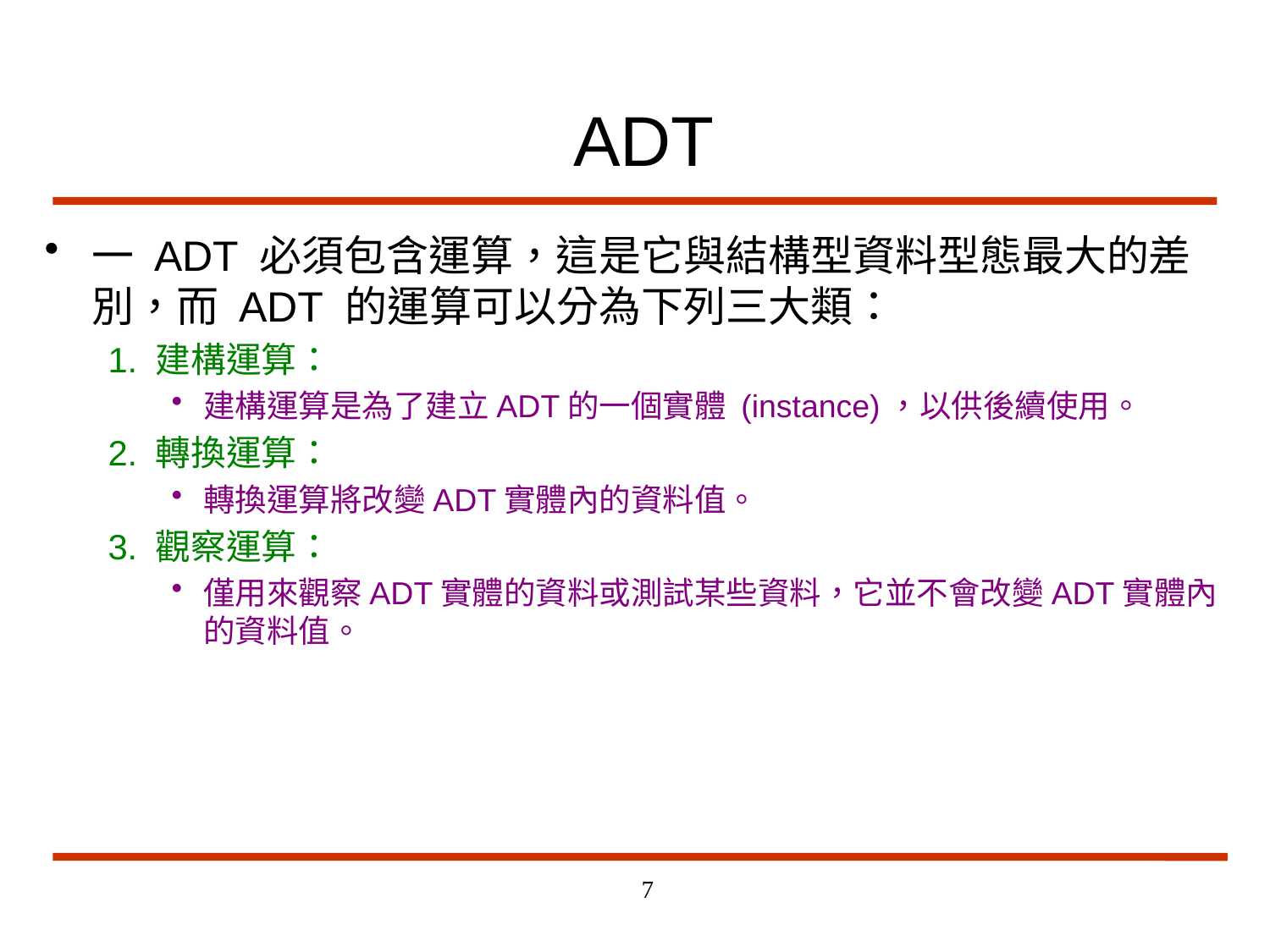

# ADT
一 ADT 必須包含運算，這是它與結構型資料型態最大的差別，而 ADT 的運算可以分為下列三大類：
1. 建構運算：
建構運算是為了建立ADT的一個實體 (instance)，以供後續使用。
2. 轉換運算：
轉換運算將改變ADT實體內的資料值。
3. 觀察運算：
僅用來觀察ADT實體的資料或測試某些資料，它並不會改變ADT實體內的資料值。

7